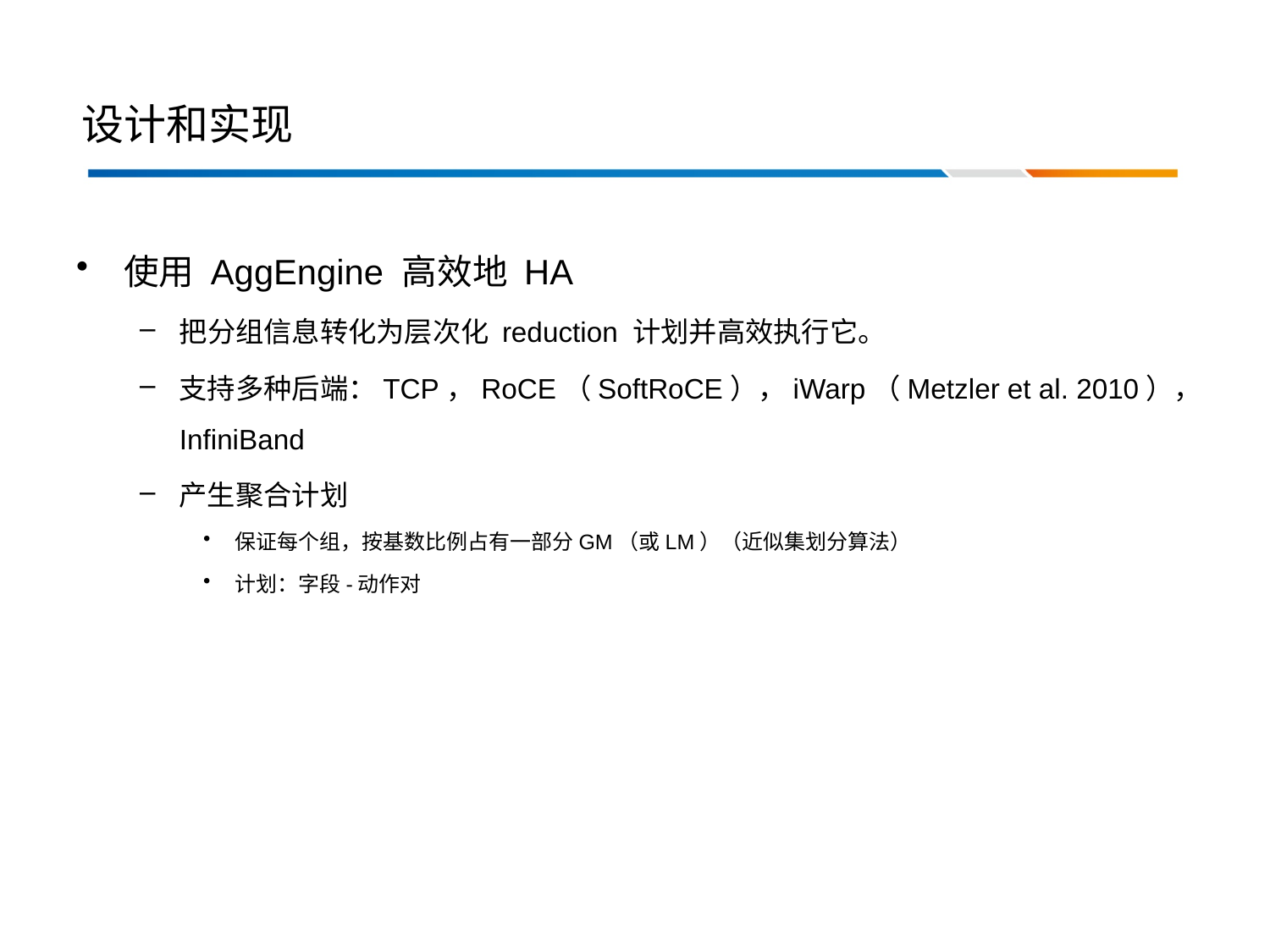

# 设计和实现
使用 AggEngine 高效地 HA
把分组信息转化为层次化 reduction 计划并高效执行它。
支持多种后端：TCP，RoCE（SoftRoCE），iWarp（Metzler et al. 2010），InfiniBand
产生聚合计划
保证每个组，按基数比例占有一部分GM（或LM）（近似集划分算法）
计划：字段-动作对